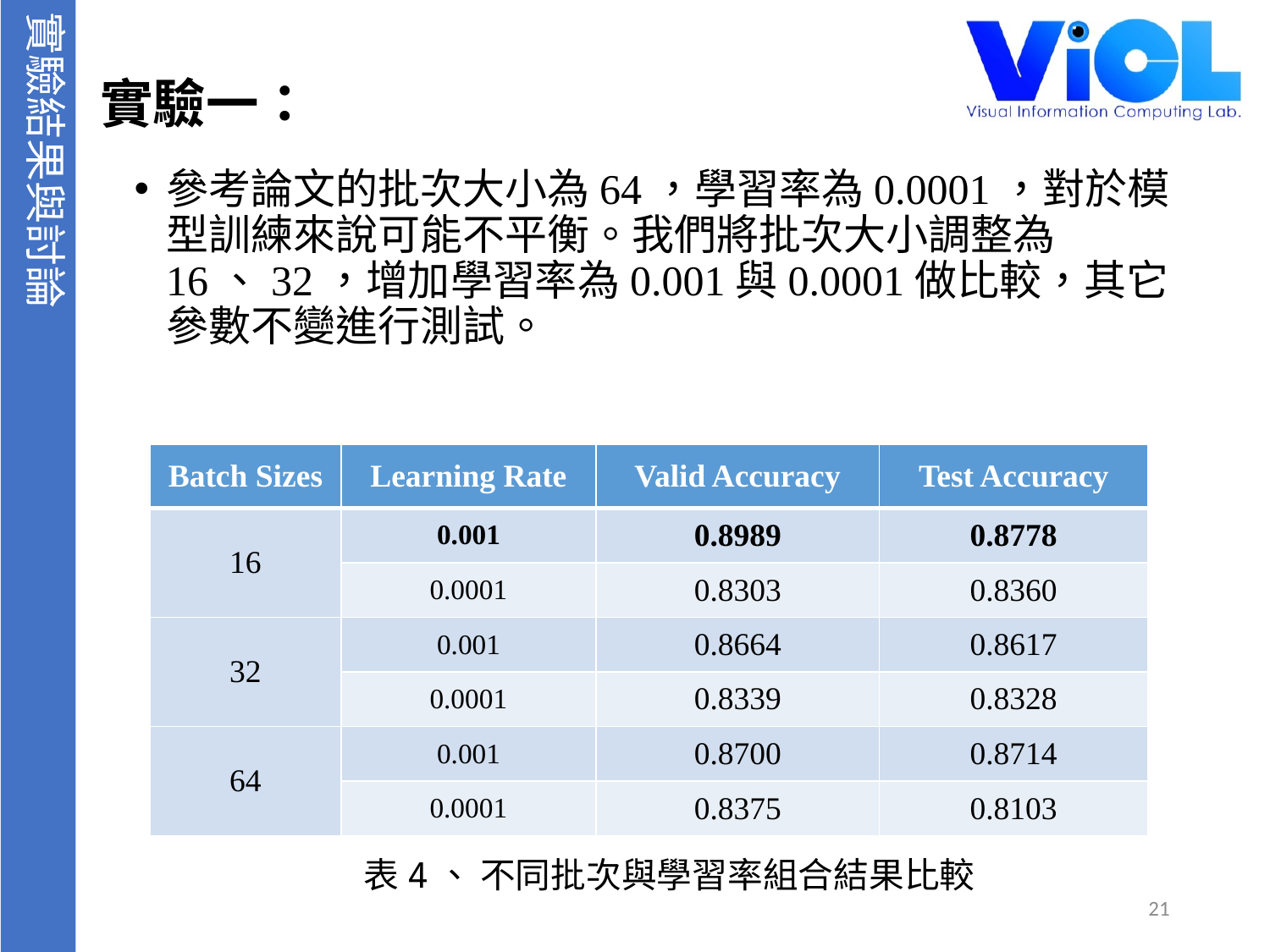

實驗結果與討論

# 實驗一：
參考論文的批次大小為64，學習率為0.0001，對於模型訓練來說可能不平衡。我們將批次大小調整為16、32，增加學習率為0.001與0.0001做比較，其它參數不變進行測試。
| Batch Sizes | Learning Rate | Valid Accuracy | Test Accuracy |
| --- | --- | --- | --- |
| 16 | 0.001 | 0.8989 | 0.8778 |
|  | 0.0001 | 0.8303 | 0.8360 |
| 32 | 0.001 | 0.8664 | 0.8617 |
|  | 0.0001 | 0.8339 | 0.8328 |
| 64 | 0.001 | 0.8700 | 0.8714 |
|  | 0.0001 | 0.8375 | 0.8103 |
表4、 不同批次與學習率組合結果比較
21